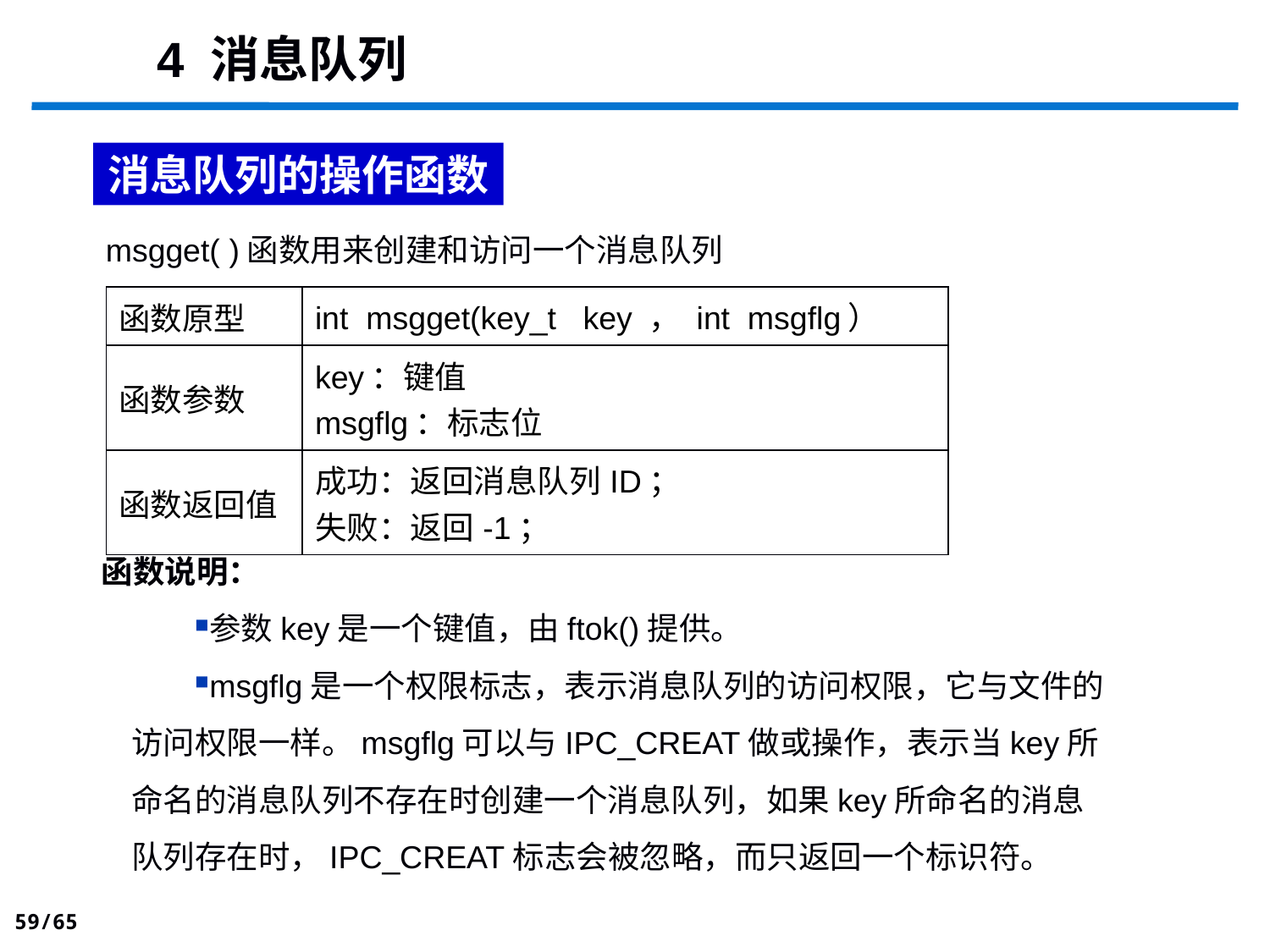

4 消息队列
消息队列的操作函数
msgget( )函数用来创建和访问一个消息队列
| 函数原型 | int msgget(key\_t key ， int msgflg） |
| --- | --- |
| 函数参数 | key：键值 msgflg：标志位 |
| 函数返回值 | 成功：返回消息队列ID； 失败：返回-1； |
函数说明：
参数key是一个键值，由ftok()提供。
msgflg是一个权限标志，表示消息队列的访问权限，它与文件的访问权限一样。msgflg可以与IPC_CREAT做或操作，表示当key所命名的消息队列不存在时创建一个消息队列，如果key所命名的消息队列存在时，IPC_CREAT标志会被忽略，而只返回一个标识符。